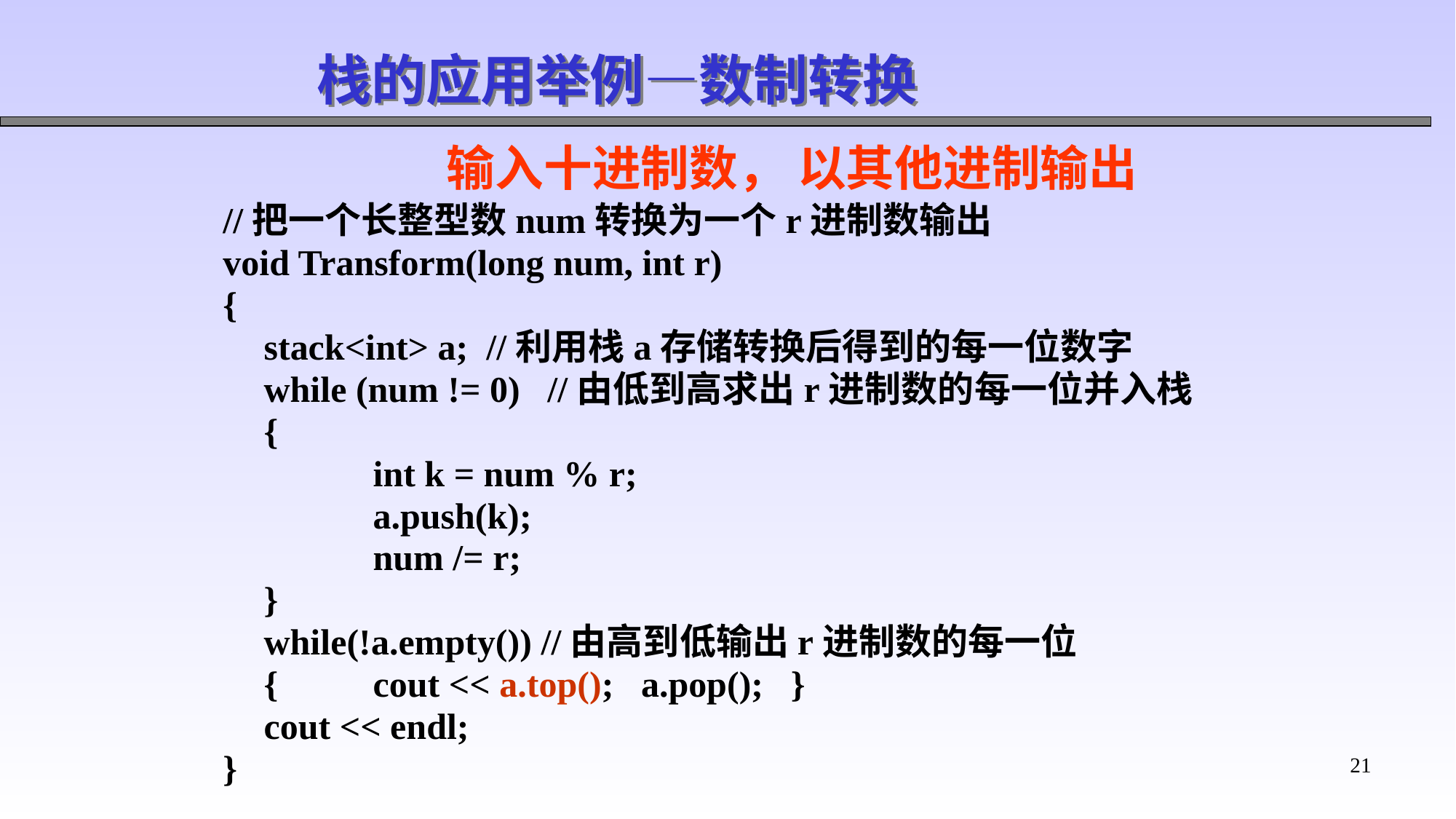

# 输入十进制数， 以其他进制输出
  栈的应用举例—数制转换
//把一个长整型数num转换为一个r进制数输出
void Transform(long num, int r)
{
	stack<int> a;  //利用栈a存储转换后得到的每一位数字
	while (num != 0)   //由低到高求出r进制数的每一位并入栈
	{
		int k = num % r;
		a.push(k);
		num /= r;
	}
	while(!a.empty()) //由高到低输出r进制数的每一位
	{	cout << a.top();   a.pop();   }
	cout << endl;
}
21